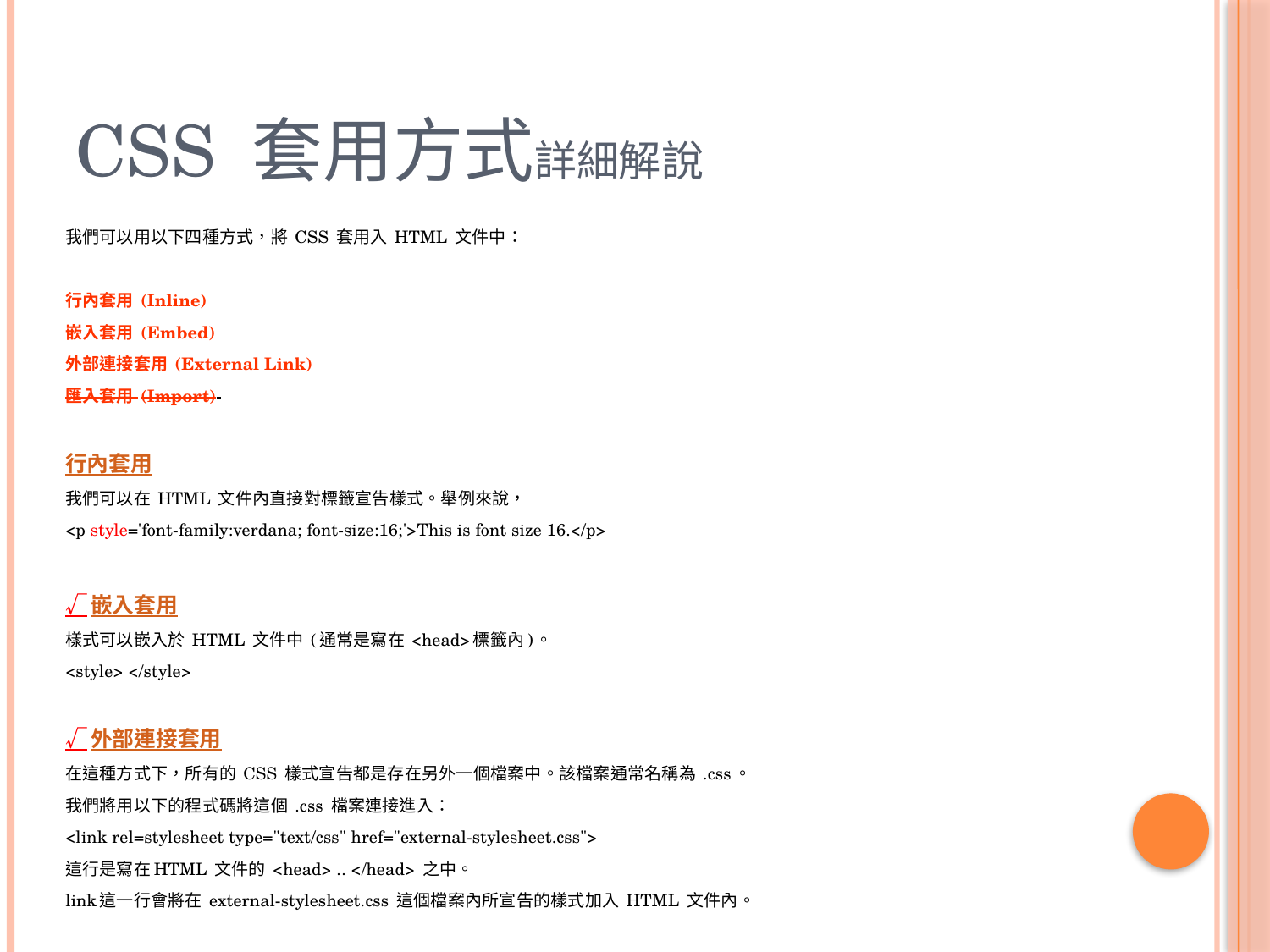

# CSS 套用方式詳細解說
我們可以用以下四種方式，將 CSS 套用入 HTML 文件中：

行內套用 (Inline)
嵌入套用 (Embed)
外部連接套用 (External Link)
匯入套用 (Import)

行內套用
我們可以在 HTML 文件內直接對標籤宣告樣式。舉例來說，
<p style='font-family:verdana; font-size:16;'>This is font size 16.</p>

√嵌入套用
樣式可以嵌入於 HTML 文件中 (通常是寫在 <head>標籤內)。
<style> </style>

√外部連接套用
在這種方式下，所有的 CSS 樣式宣告都是存在另外一個檔案中。該檔案通常名稱為 .css。
我們將用以下的程式碼將這個 .css 檔案連接進入：
<link rel=stylesheet type="text/css" href="external-stylesheet.css">
這行是寫在HTML 文件的 <head> .. </head> 之中。
link這一行會將在 external-stylesheet.css 這個檔案內所宣告的樣式加入 HTML 文件內。